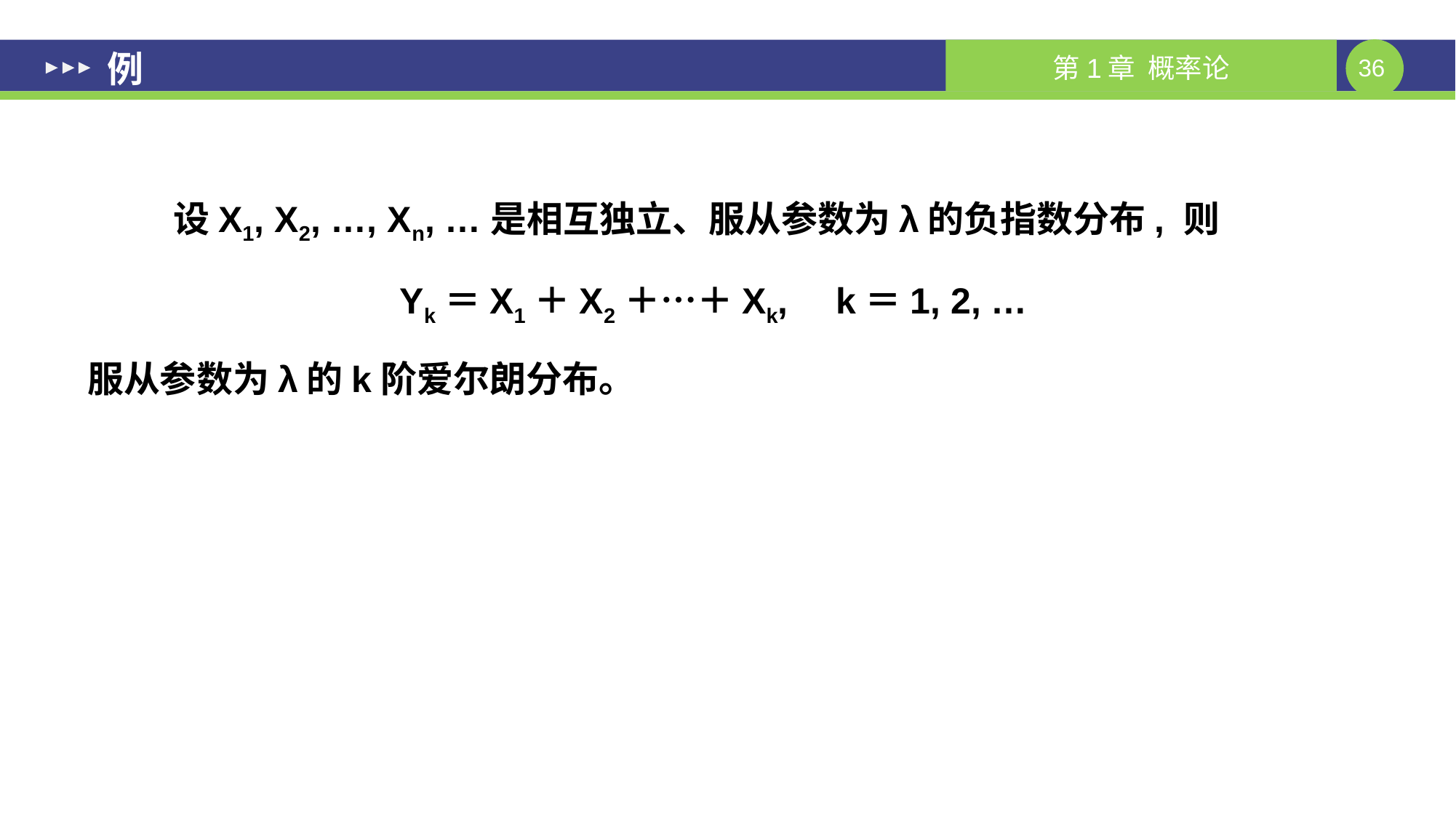

# 例
设X1, X2, …, Xn, …是相互独立、服从参数为λ的负指数分布, 则
Yk＝X1＋X2＋…＋Xk,	k＝1, 2, …
服从参数为λ的k阶爱尔朗分布。